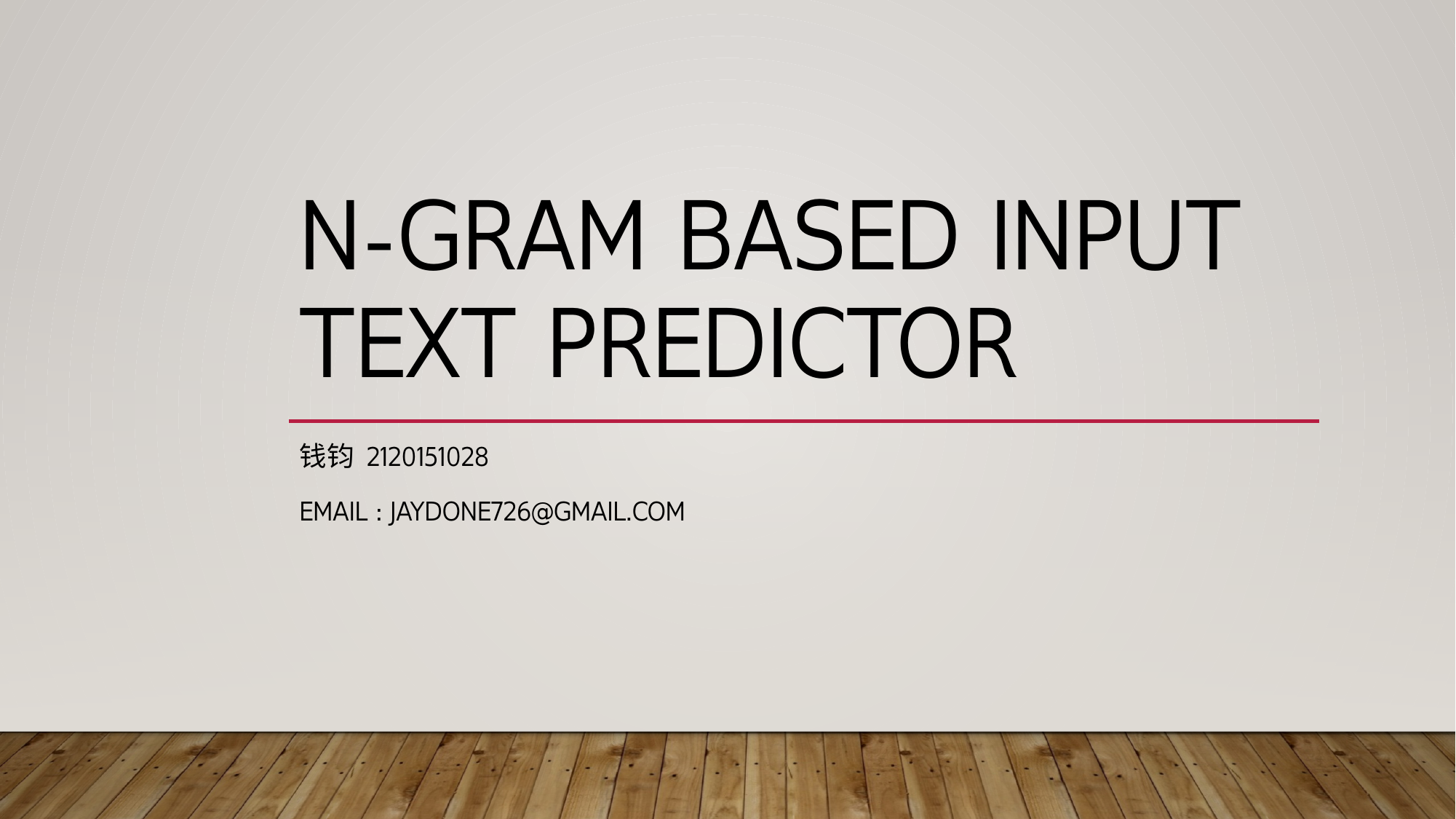

# N-gram based input text predictor
钱钧 2120151028
Email : jaydone726@gmail.com